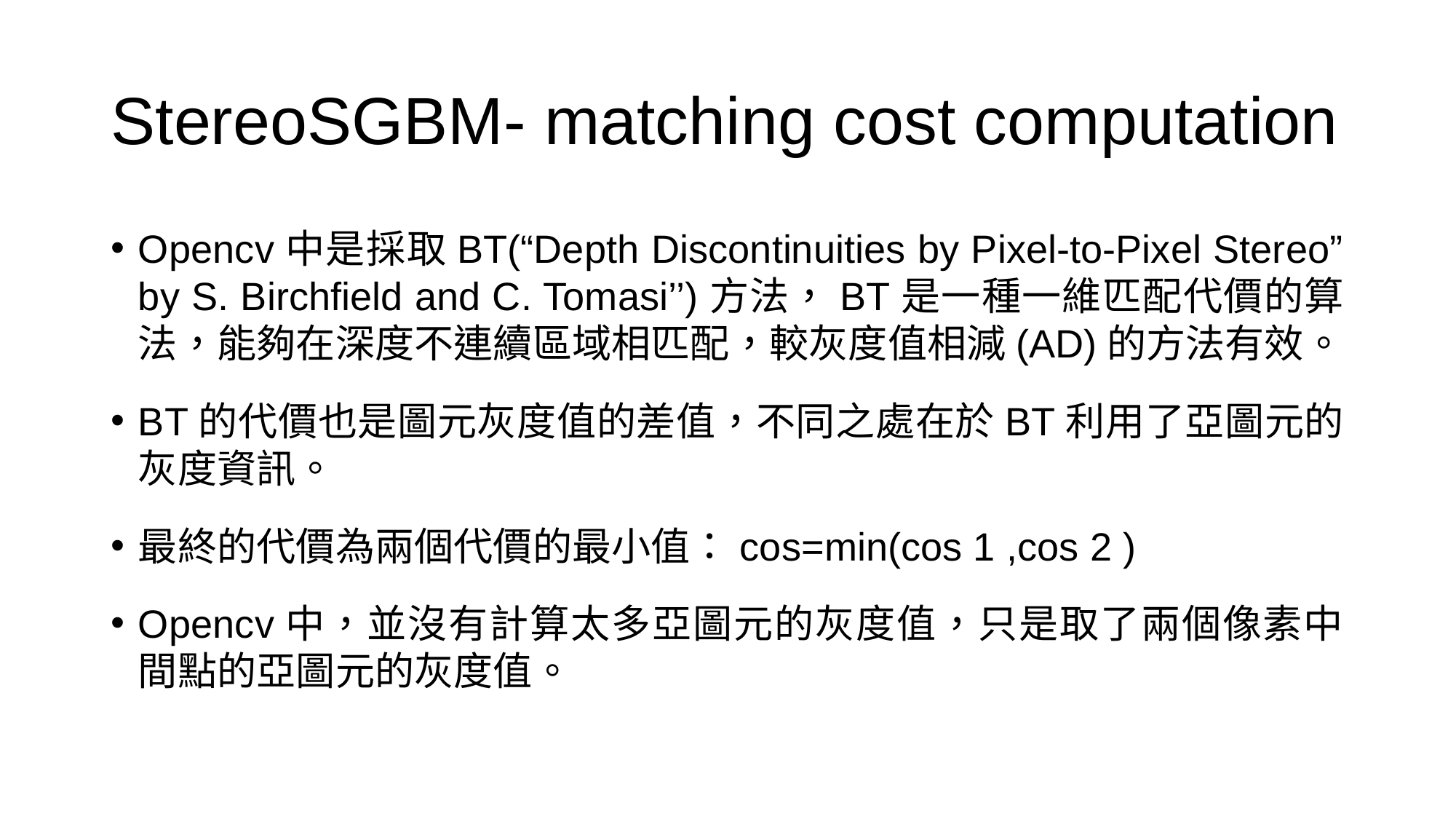

# StereoSGBM- matching cost computation
Opencv中是採取BT(“Depth Discontinuities by Pixel-to-Pixel Stereo” by S. Birchfield and C. Tomasi’’)方法，BT是一種一維匹配代價的算法，能夠在深度不連續區域相匹配，較灰度值相減(AD)的方法有效。
BT的代價也是圖元灰度值的差值，不同之處在於BT利用了亞圖元的灰度資訊。
最終的代價為兩個代價的最小值：cos=min(cos 1​ ,cos 2​ )
Opencv中，並沒有計算太多亞圖元的灰度值，只是取了兩個像素中間點的亞圖元的灰度值。